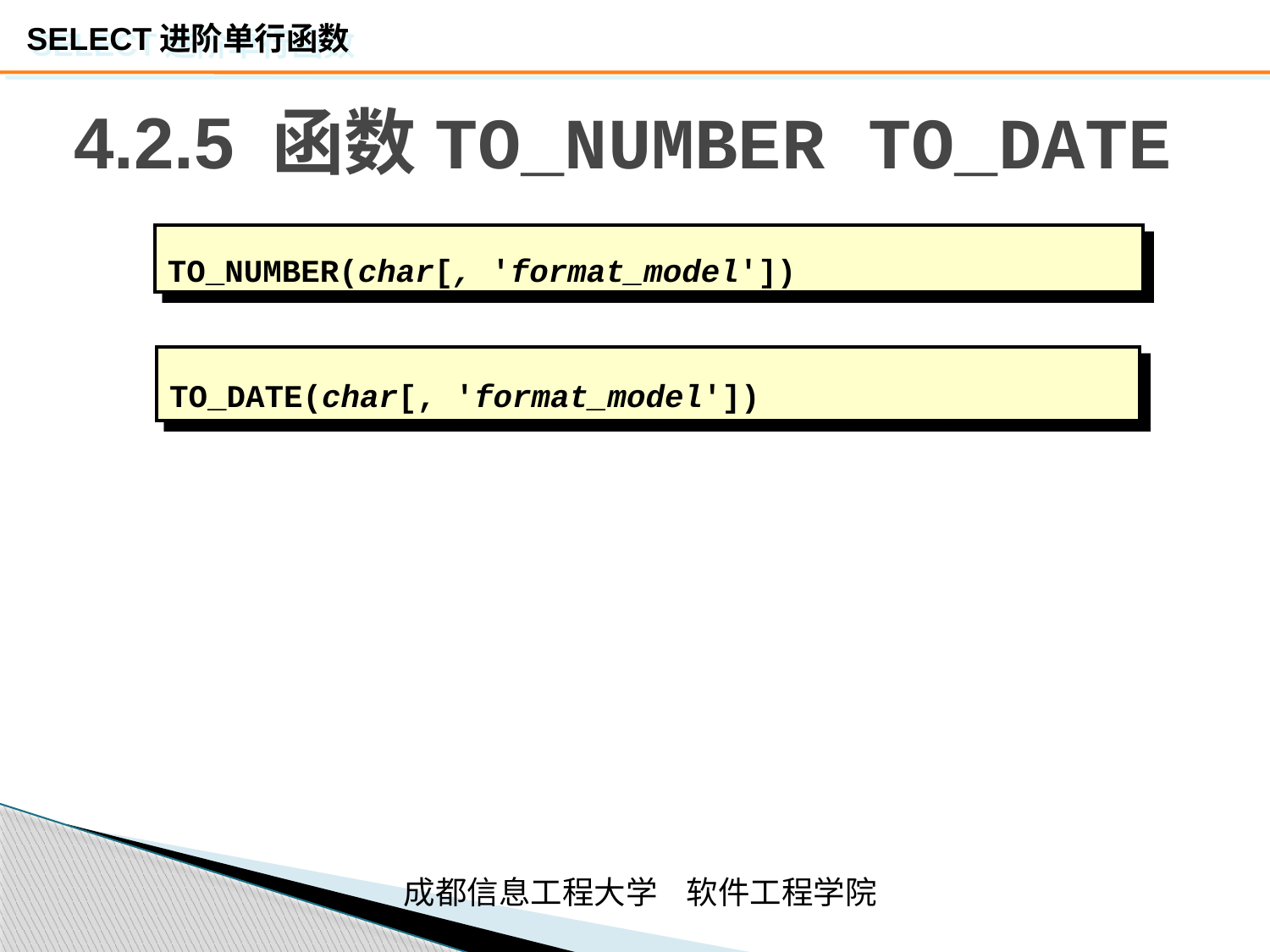

# 4.2.5 函数TO_NUMBER TO_DATE
TO_NUMBER(char[, 'format_model'])
TO_DATE(char[, 'format_model'])